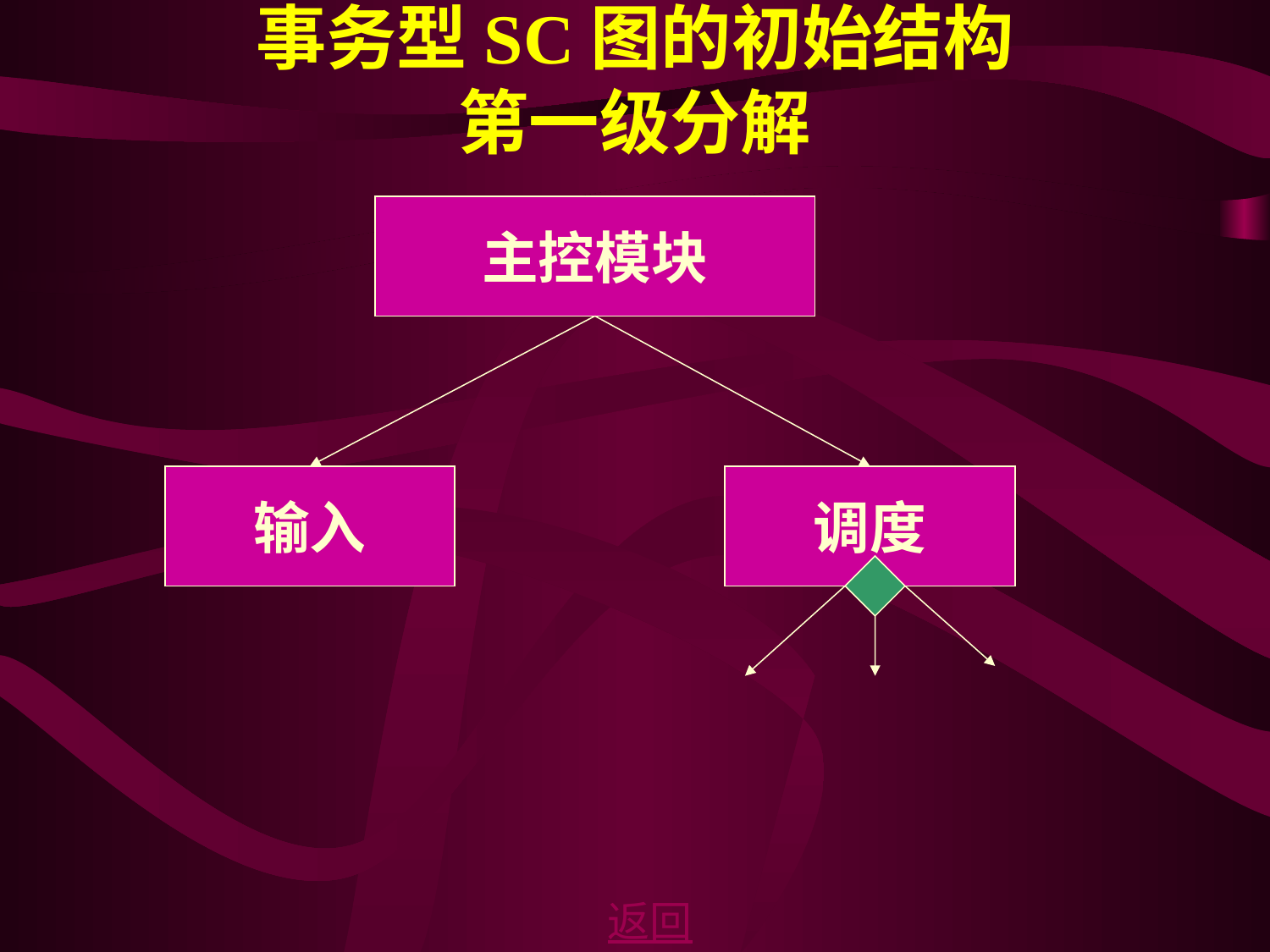

# 事务型SC图的初始结构 第一级分解
主控模块
输入
调度

120
返回